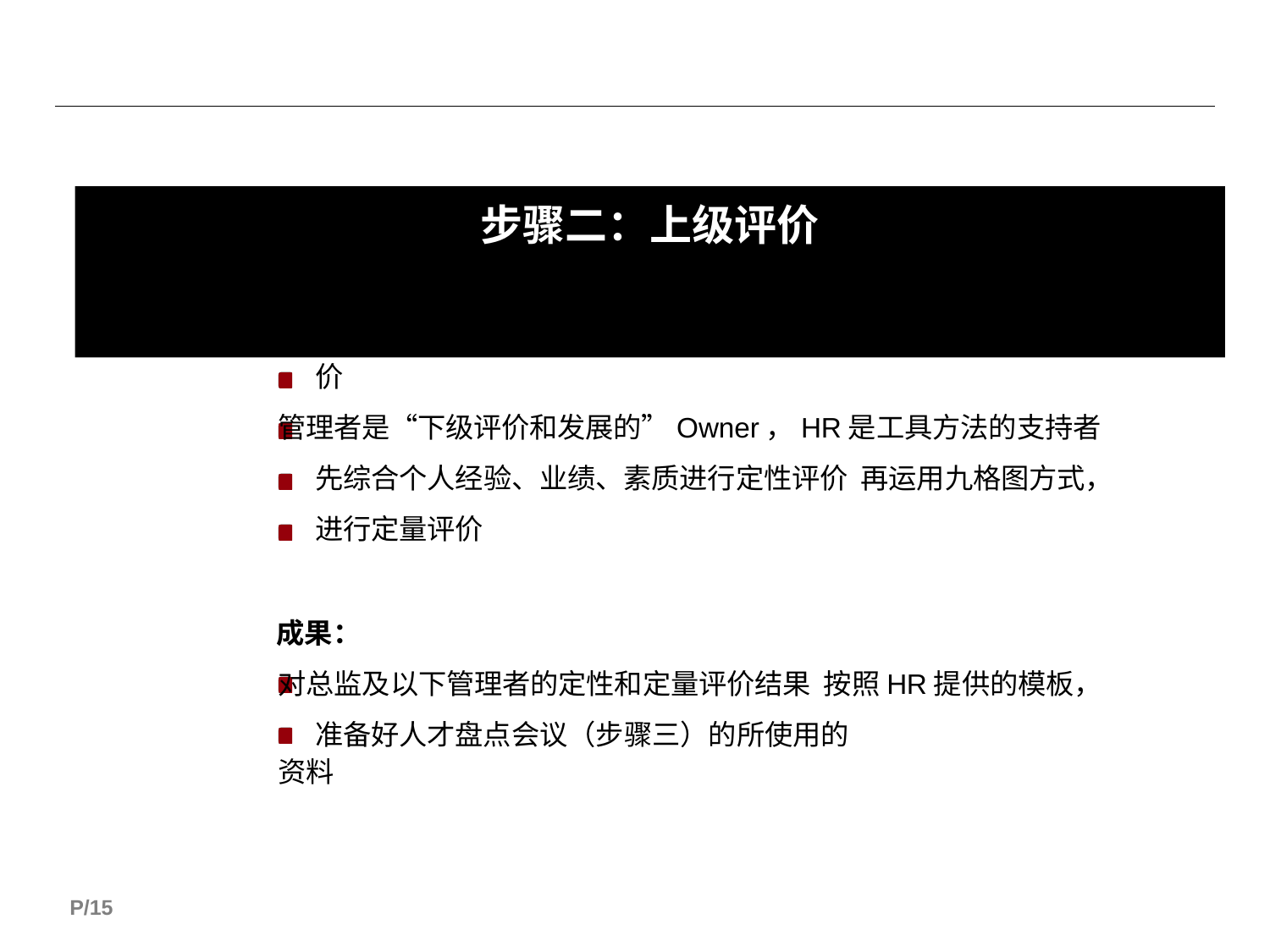

# 步骤二：上级评价
主要策略：  两级评价体系：总监对下级的评价；总经理对下级的评价
管理者是“下级评价和发展的”Owner，HR是工具方法的支持者  先综合个人经验、业绩、素质进行定性评价  再运用九格图方式，进行定量评价

成果：
对总监及以下管理者的定性和定量评价结果  按照HR提供的模板，准备好人才盘点会议（步骤三）的所使用的
资料

P/15